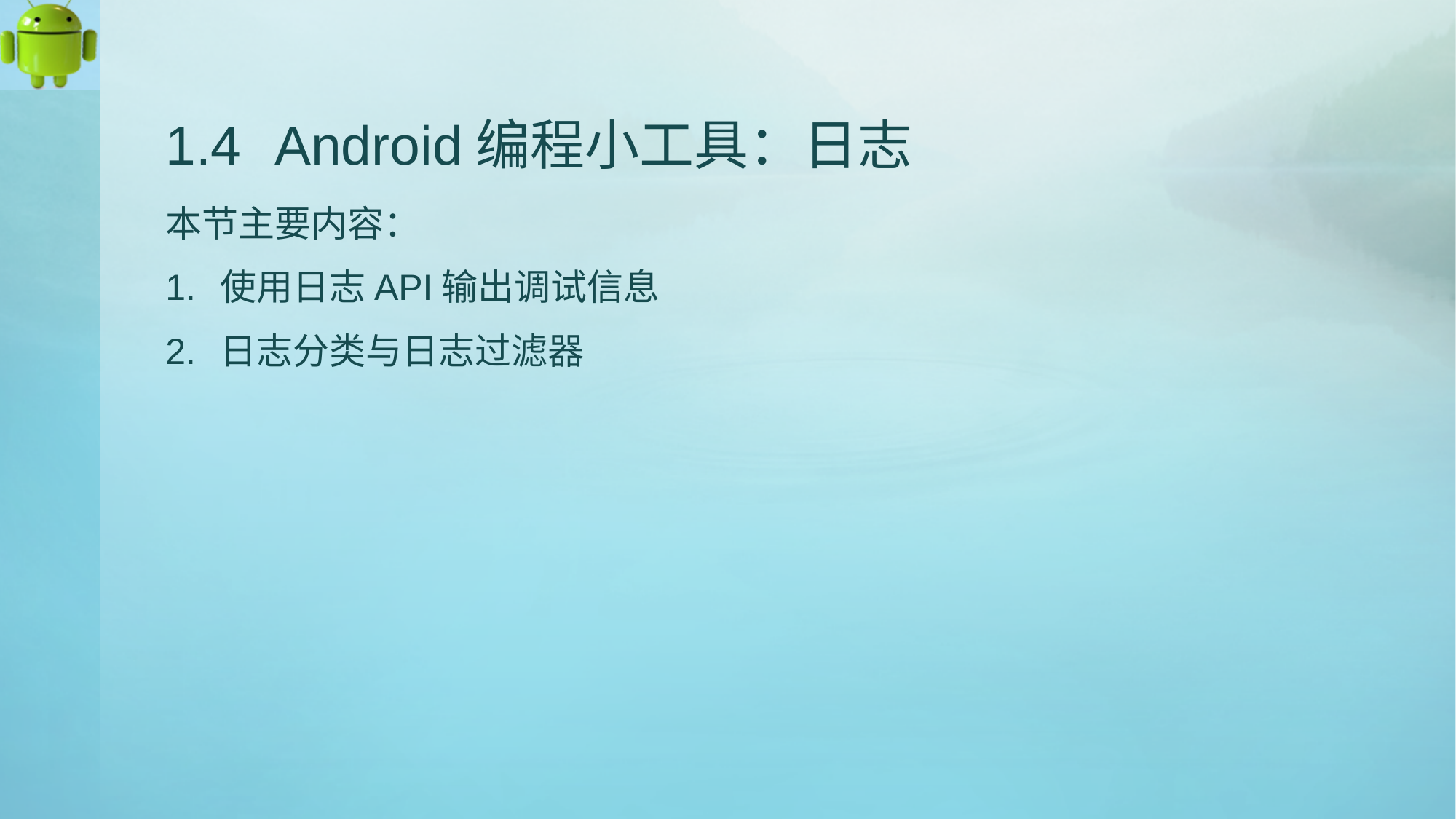

# 1.4	Android编程小工具：日志
本节主要内容：
使用日志API输出调试信息
日志分类与日志过滤器